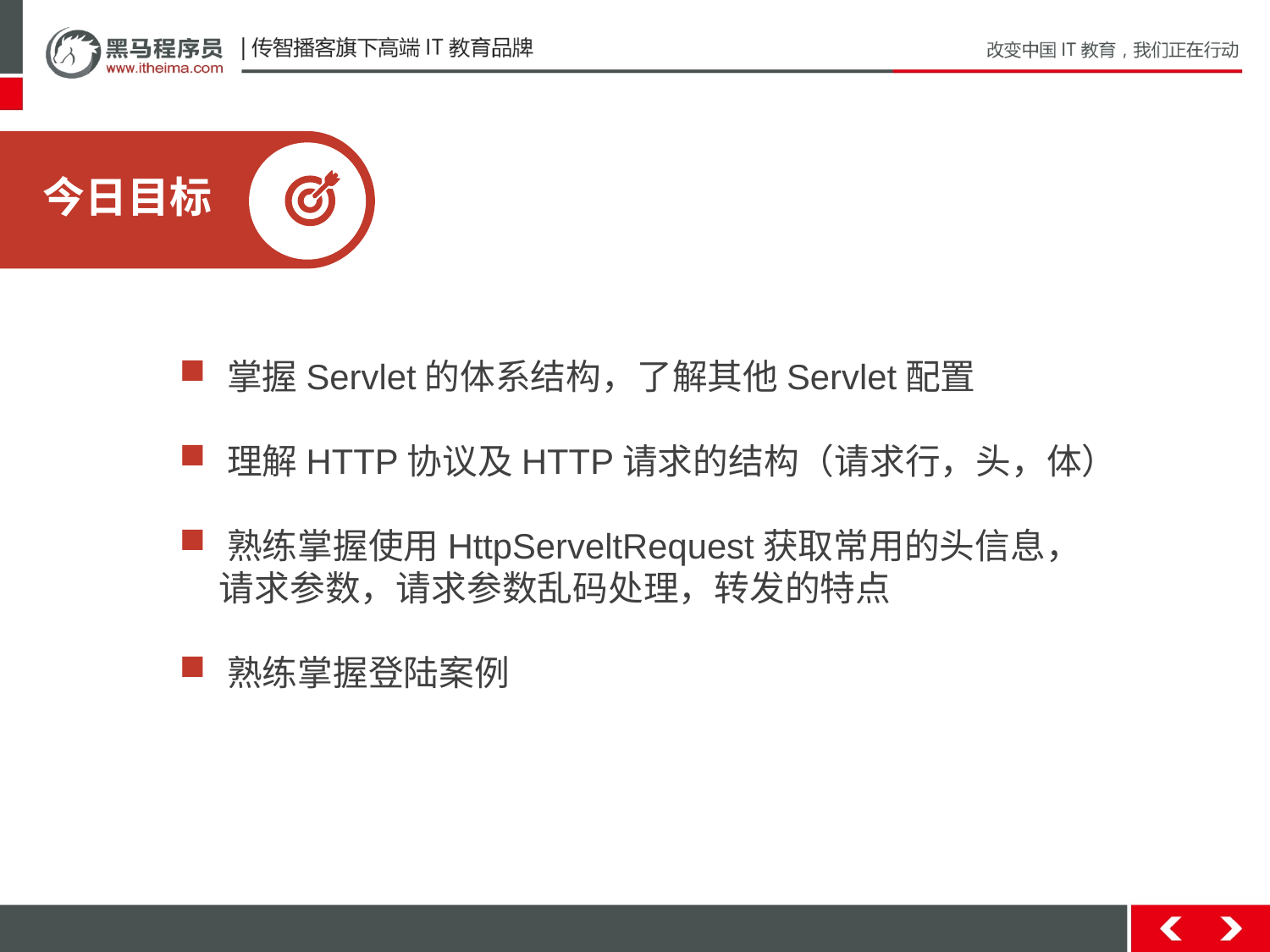

今日目标

掌握Servlet的体系结构，了解其他Servlet配置

理解HTTP协议及HTTP请求的结构（请求行，头，体）

熟练掌握使用HttpServeltRequest获取常用的头信息，
    请求参数，请求参数乱码处理，转发的特点

熟练掌握登陆案例